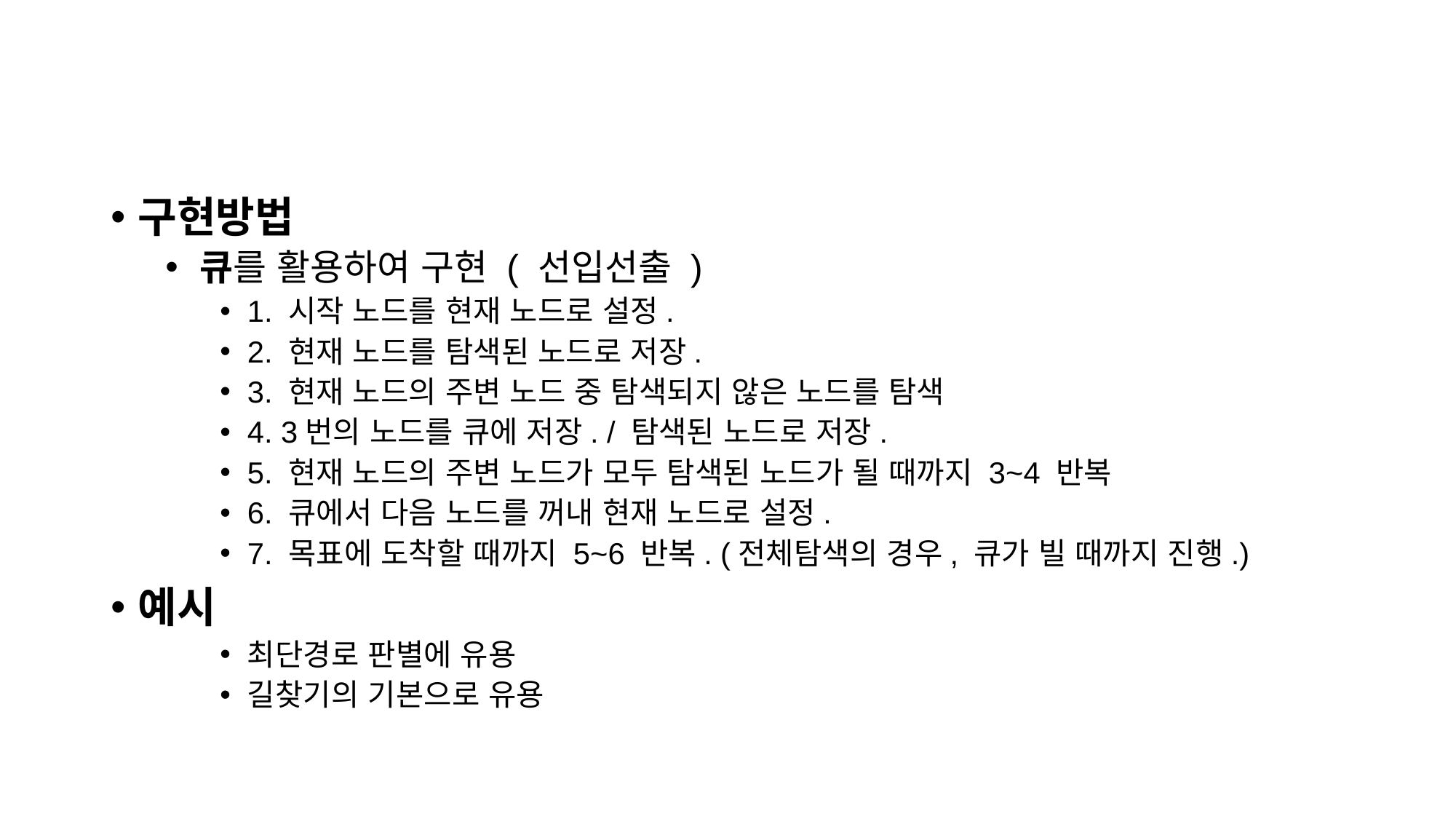

구현방법
큐를 활용하여 구현 ( 선입선출 )
1. 시작 노드를 현재 노드로 설정.
2. 현재 노드를 탐색된 노드로 저장.
3. 현재 노드의 주변 노드 중 탐색되지 않은 노드를 탐색
4. 3번의 노드를 큐에 저장. / 탐색된 노드로 저장.
5. 현재 노드의 주변 노드가 모두 탐색된 노드가 될 때까지 3~4 반복
6. 큐에서 다음 노드를 꺼내 현재 노드로 설정.
7. 목표에 도착할 때까지 5~6 반복. (전체탐색의 경우, 큐가 빌 때까지 진행.)
예시
최단경로 판별에 유용
길찾기의 기본으로 유용